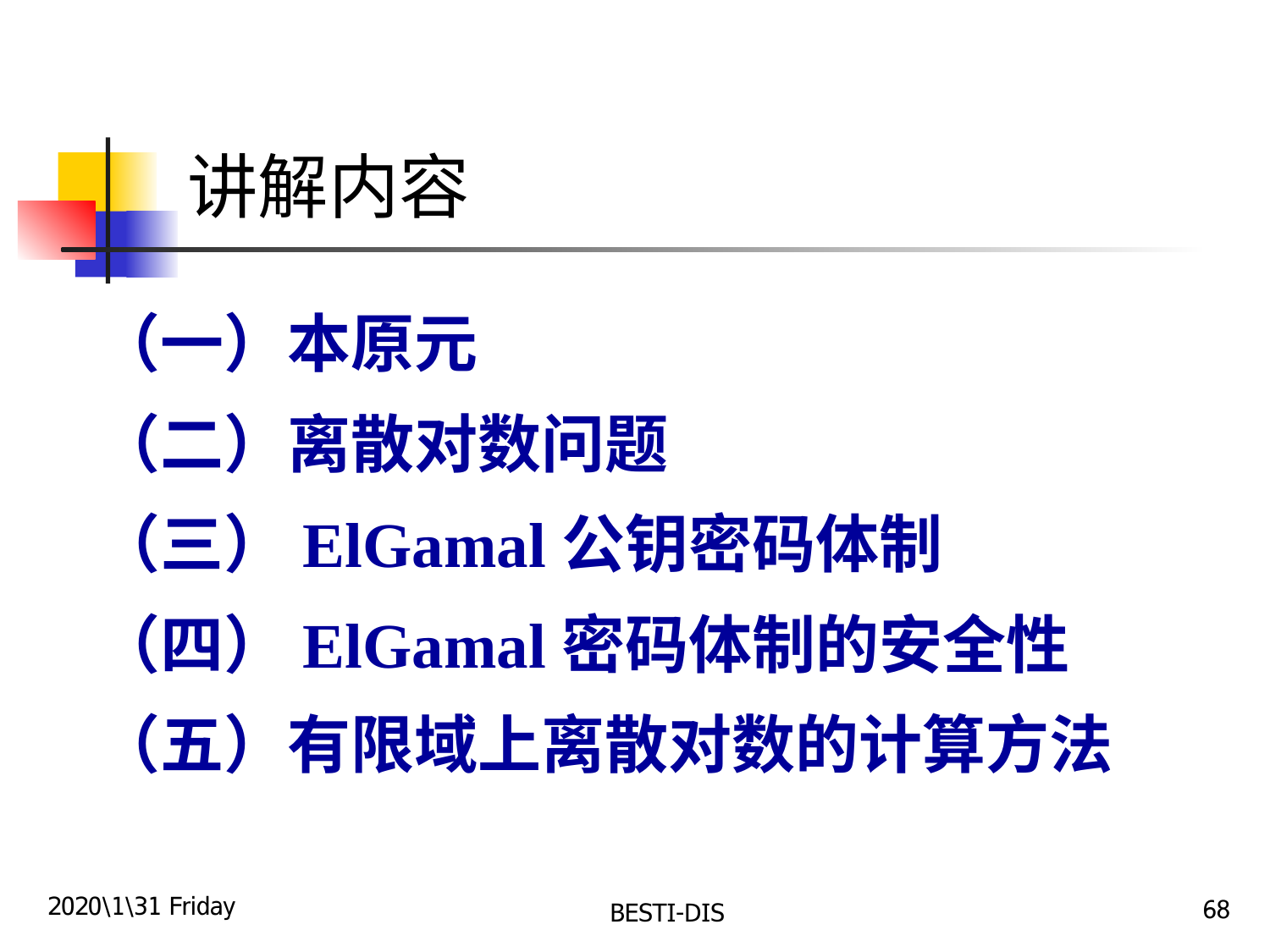

讲解内容
（一）本原元
（二）离散对数问题
（三）ElGamal公钥密码体制
（四）ElGamal密码体制的安全性
（五）有限域上离散对数的计算方法
2020\1\31 Friday
68
BESTI-DIS